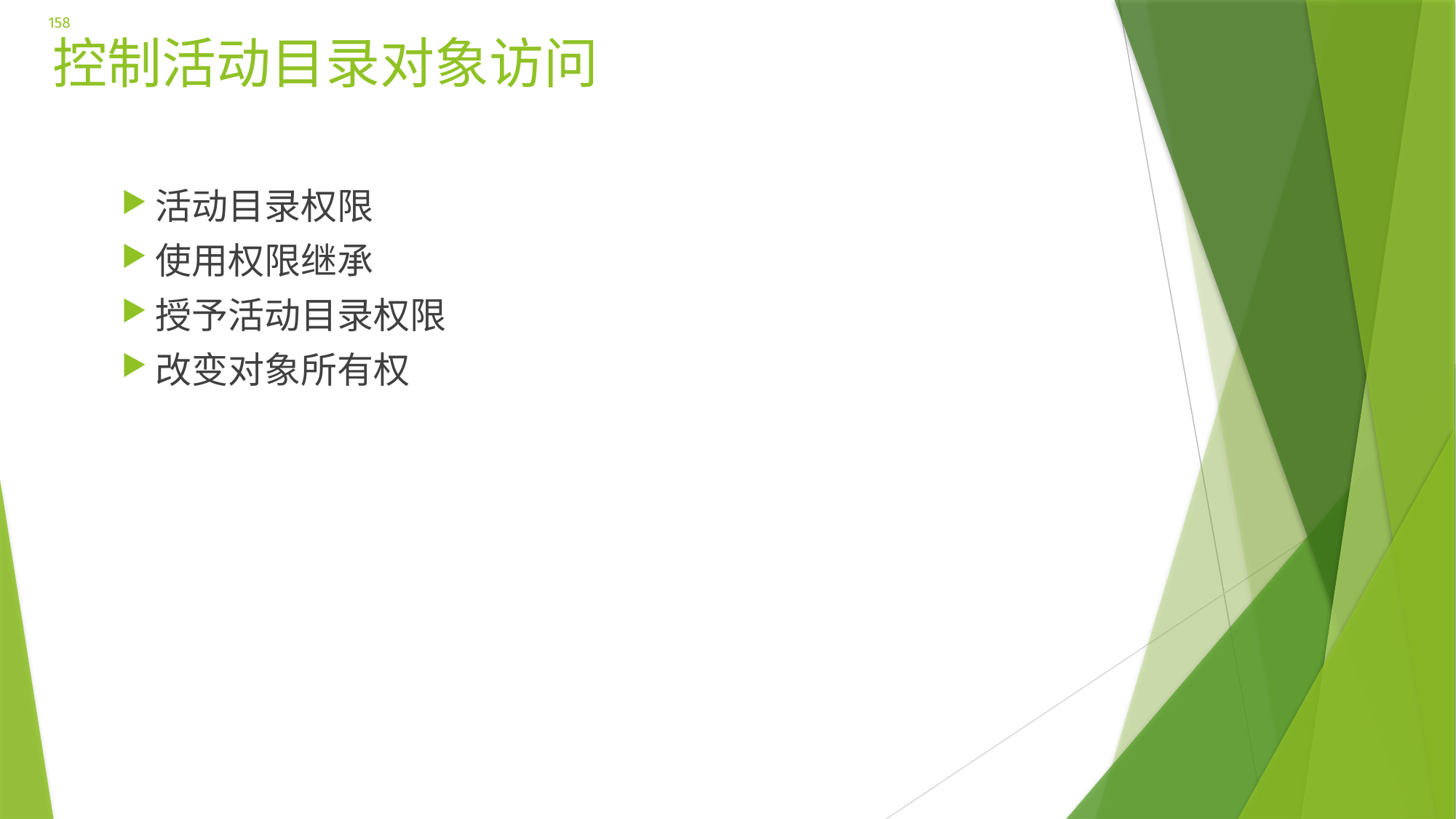

158
# 控制活动目录对象访问
活动目录权限
使用权限继承
授予活动目录权限
改变对象所有权